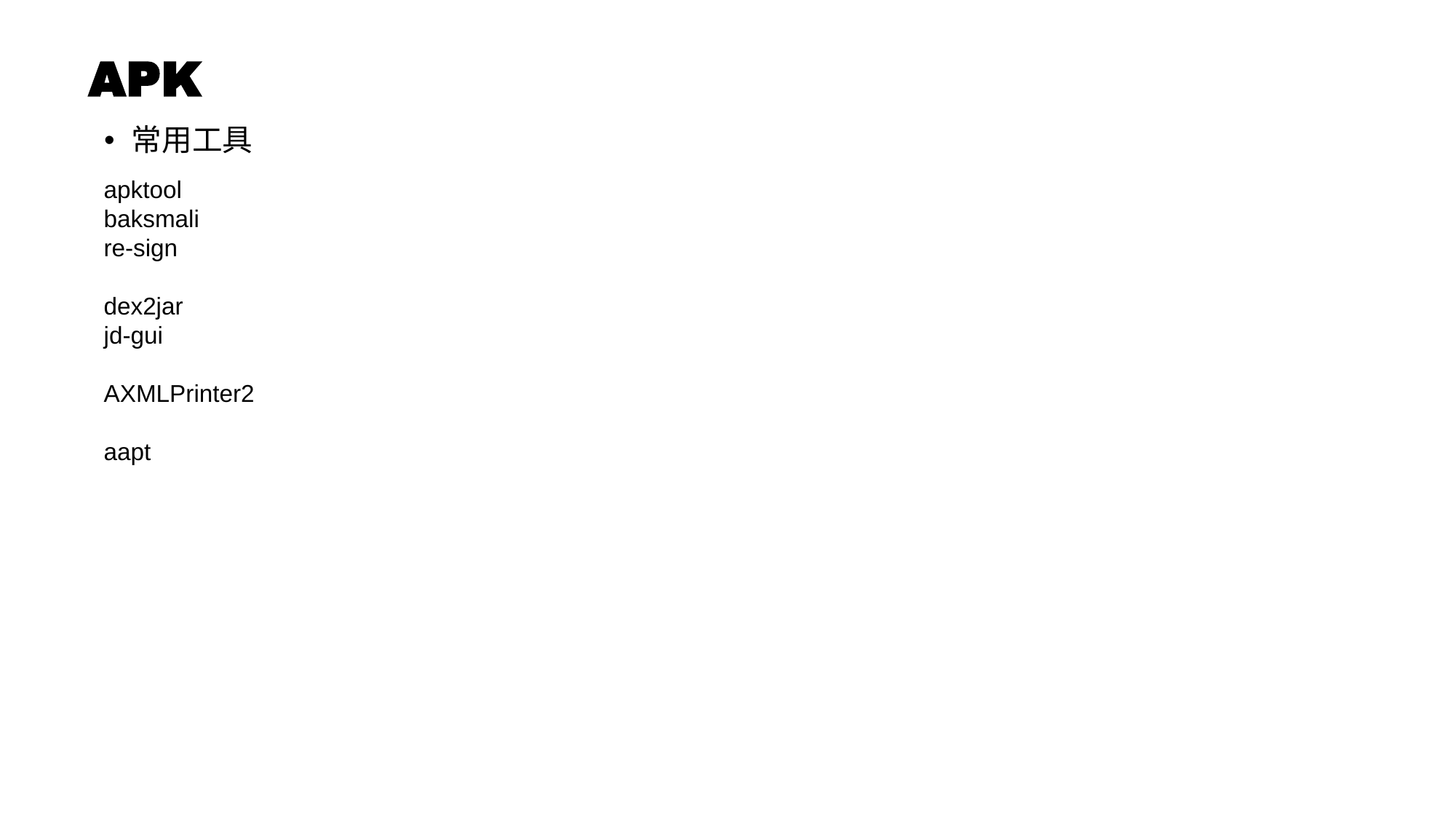

# APK
常用工具
apktool
baksmali
re-sign

dex2jar
jd-gui

AXMLPrinter2

aapt